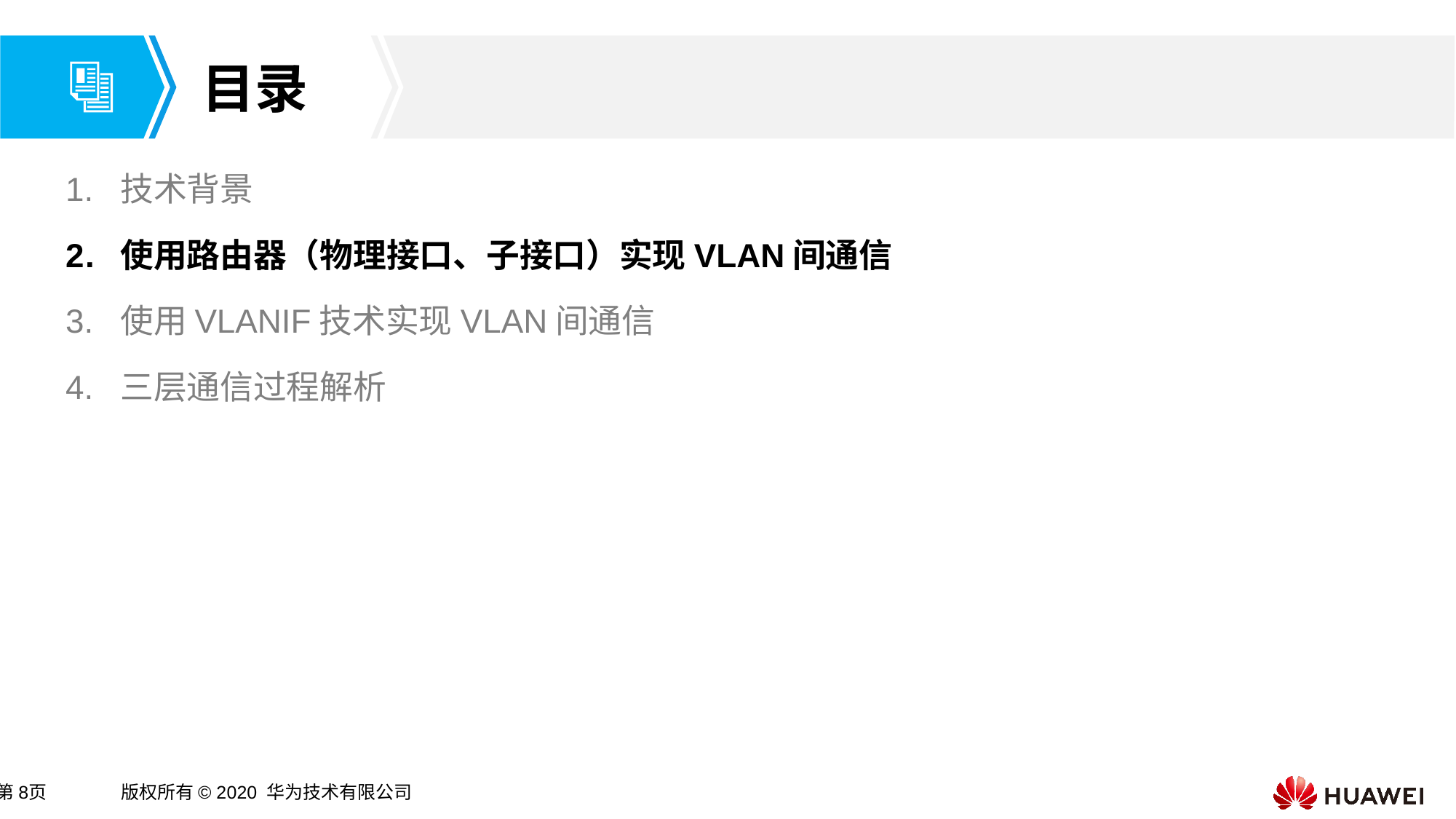

技术背景
使用路由器（物理接口、子接口）实现VLAN间通信
使用VLANIF技术实现VLAN间通信
三层通信过程解析